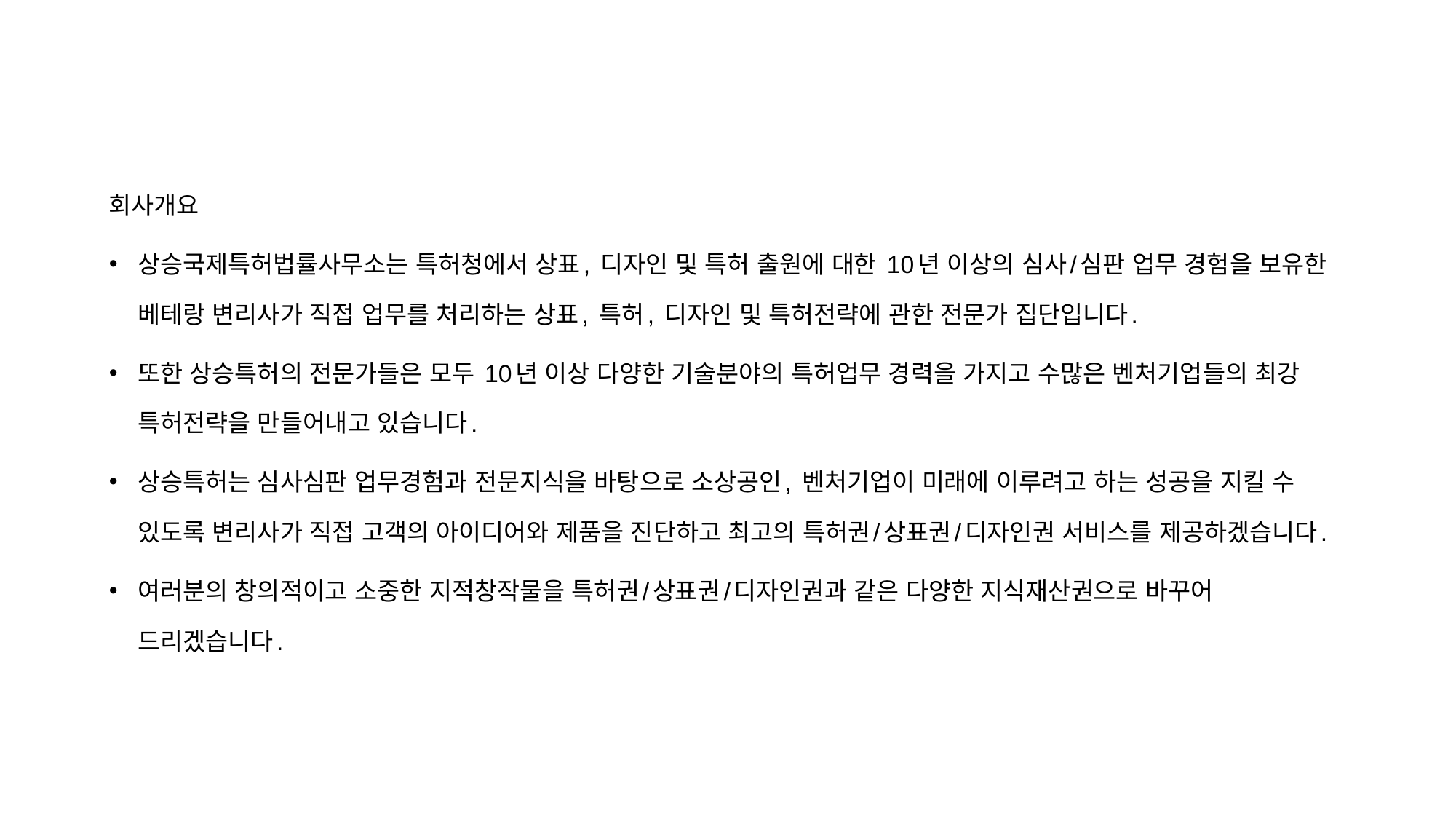

회사개요
상승국제특허법률사무소는 특허청에서 상표, 디자인 및 특허 출원에 대한 10년 이상의 심사/심판 업무 경험을 보유한 베테랑 변리사가 직접 업무를 처리하는 상표, 특허, 디자인 및 특허전략에 관한 전문가 집단입니다.
또한 상승특허의 전문가들은 모두 10년 이상 다양한 기술분야의 특허업무 경력을 가지고 수많은 벤처기업들의 최강 특허전략을 만들어내고 있습니다.
상승특허는 심사심판 업무경험과 전문지식을 바탕으로 소상공인, 벤처기업이 미래에 이루려고 하는 성공을 지킬 수 있도록 변리사가 직접 고객의 아이디어와 제품을 진단하고 최고의 특허권/상표권/디자인권 서비스를 제공하겠습니다.
여러분의 창의적이고 소중한 지적창작물을 특허권/상표권/디자인권과 같은 다양한 지식재산권으로 바꾸어 드리겠습니다.